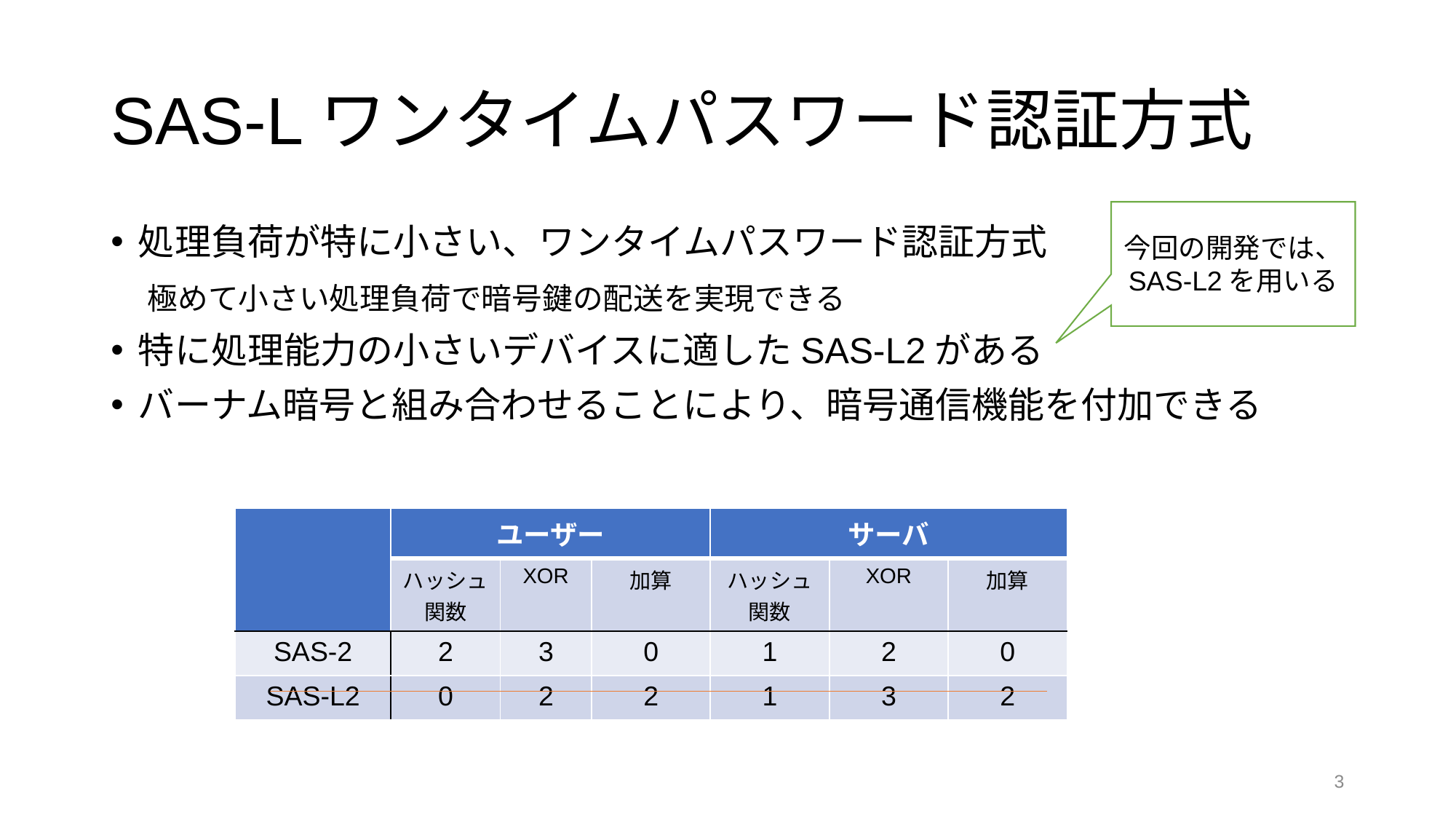

# SAS-Lワンタイムパスワード認証方式
今回の開発では、
SAS-L2を用いる
処理負荷が特に小さい、ワンタイムパスワード認証方式
　極めて小さい処理負荷で暗号鍵の配送を実現できる
特に処理能力の小さいデバイスに適したSAS-L2がある
バーナム暗号と組み合わせることにより、暗号通信機能を付加できる
|  | ユーザー |  |  | サーバ |  |  |
| --- | --- | --- | --- | --- | --- | --- |
|  | ハッシュ関数 | XOR | 加算 | ハッシュ関数 | XOR | 加算 |
| SAS-2 | 2 | 3 | 0 | 1 | 2 | 0 |
| SAS-L2 | 0 | 2 | 2 | 1 | 3 | 2 |
3